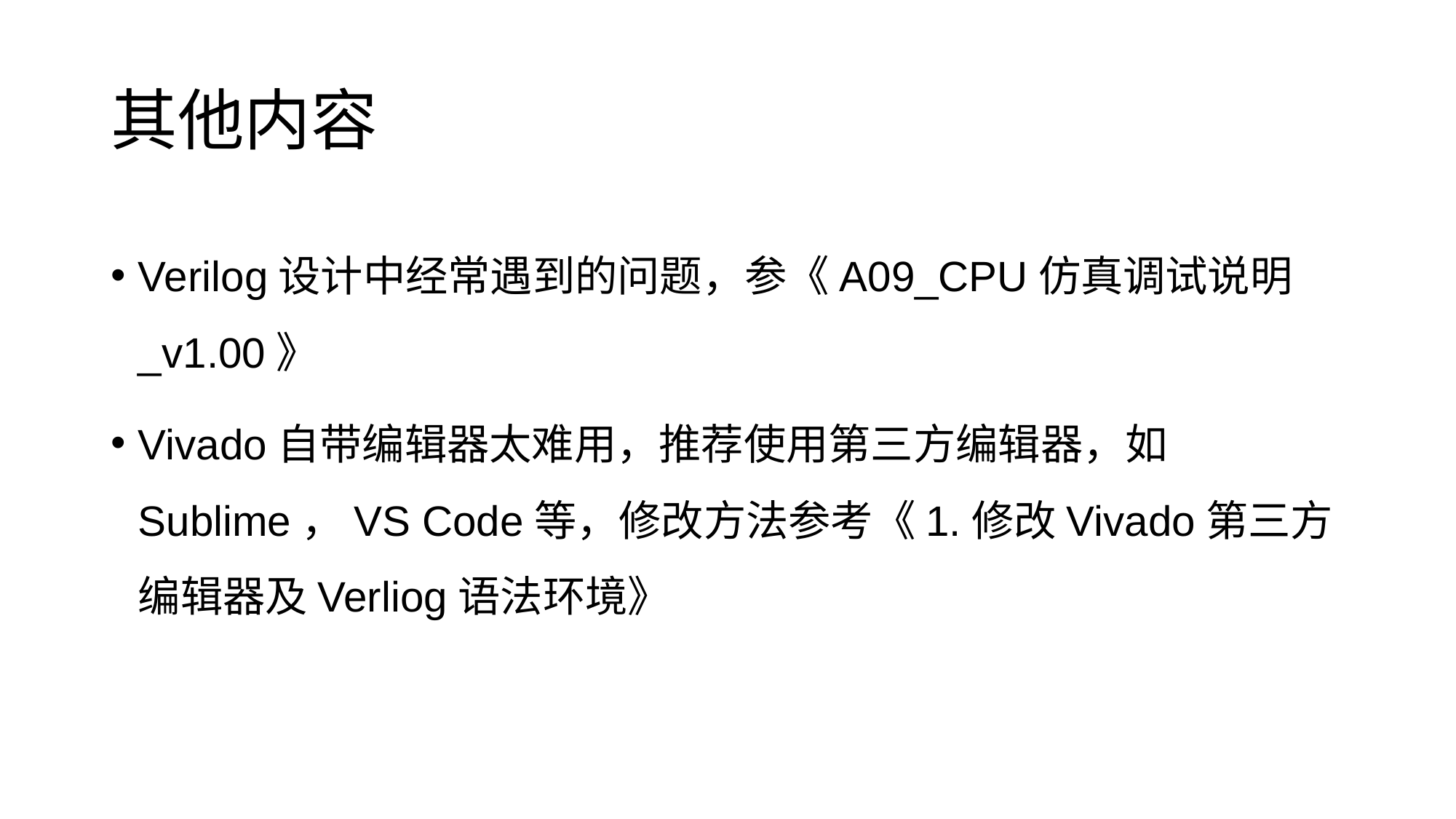

# 其他内容
Verilog设计中经常遇到的问题，参《A09_CPU仿真调试说明_v1.00》
Vivado自带编辑器太难用，推荐使用第三方编辑器，如Sublime，VS Code等，修改方法参考《1.修改Vivado第三方编辑器及Verliog语法环境》